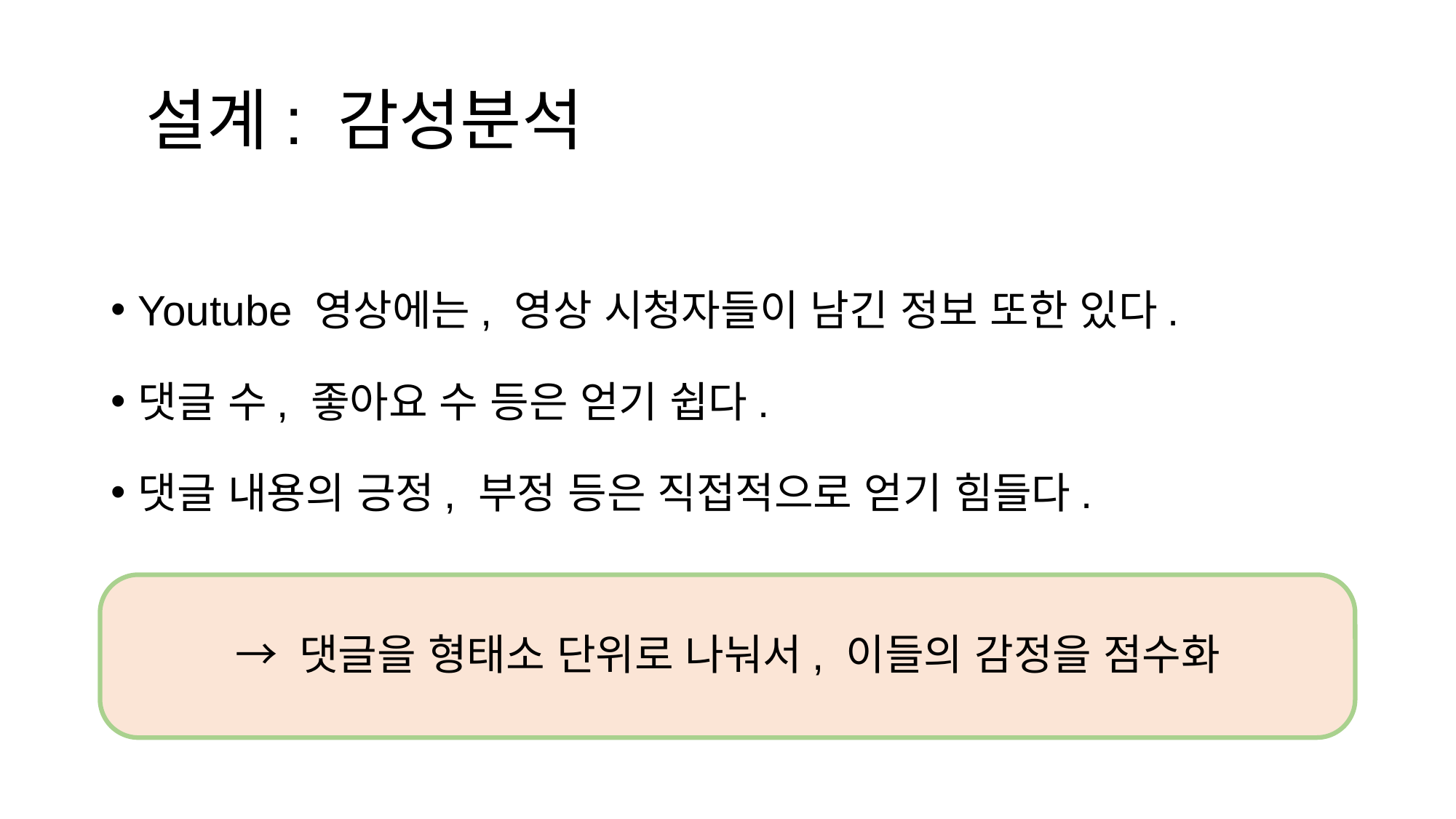

# 설계: 감성분석
Youtube 영상에는, 영상 시청자들이 남긴 정보 또한 있다.
댓글 수, 좋아요 수 등은 얻기 쉽다.
댓글 내용의 긍정, 부정 등은 직접적으로 얻기 힘들다.
→ 댓글을 형태소 단위로 나눠서, 이들의 감정을 점수화